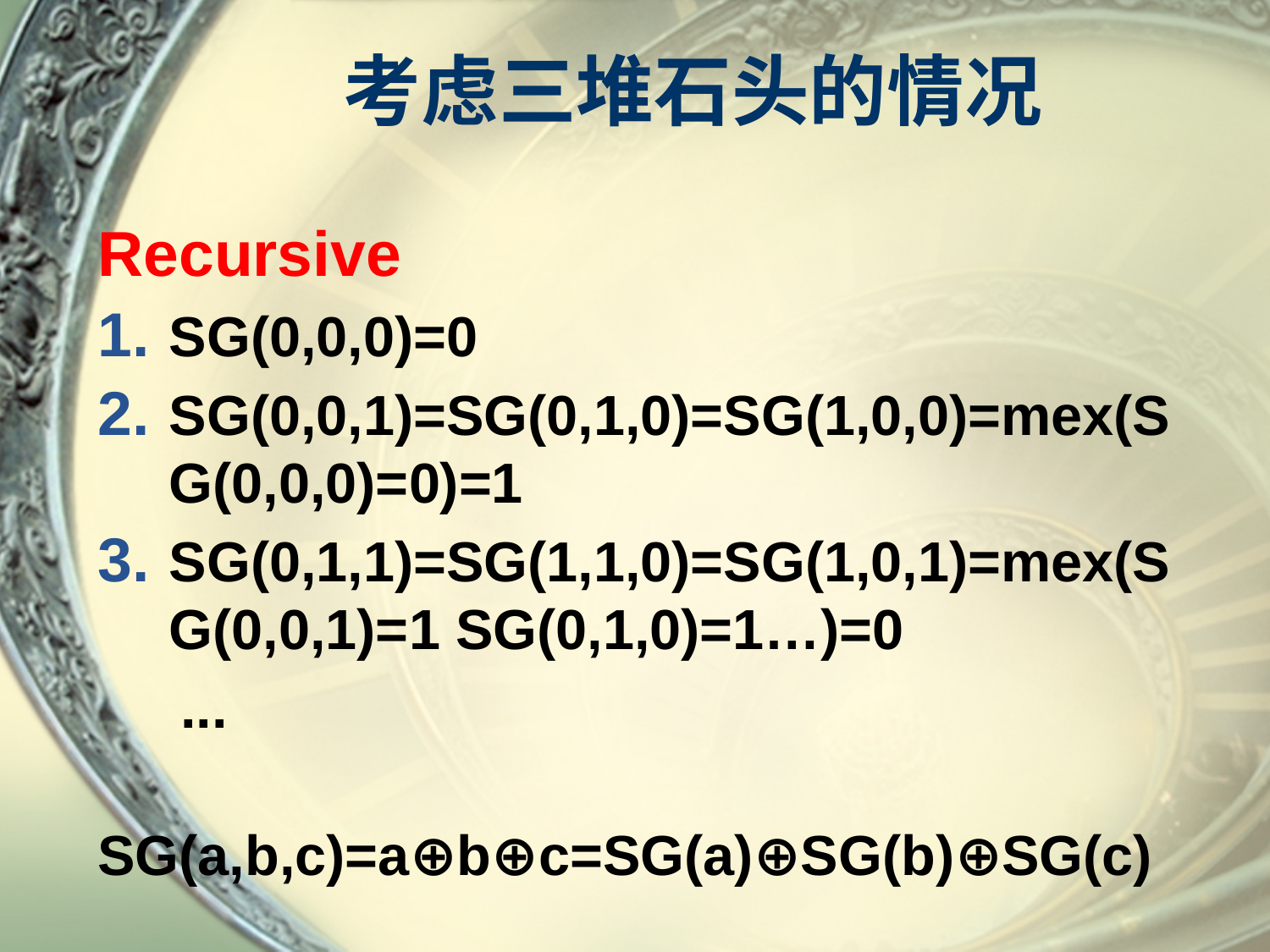

# 考虑三堆石头的情况
Recursive
SG(0,0,0)=0
SG(0,0,1)=SG(0,1,0)=SG(1,0,0)=mex(SG(0,0,0)=0)=1
SG(0,1,1)=SG(1,1,0)=SG(1,0,1)=mex(SG(0,0,1)=1 SG(0,1,0)=1…)=0
　 ...
    SG(a,b,c)=a⊕b⊕c=SG(a)⊕SG(b)⊕SG(c)